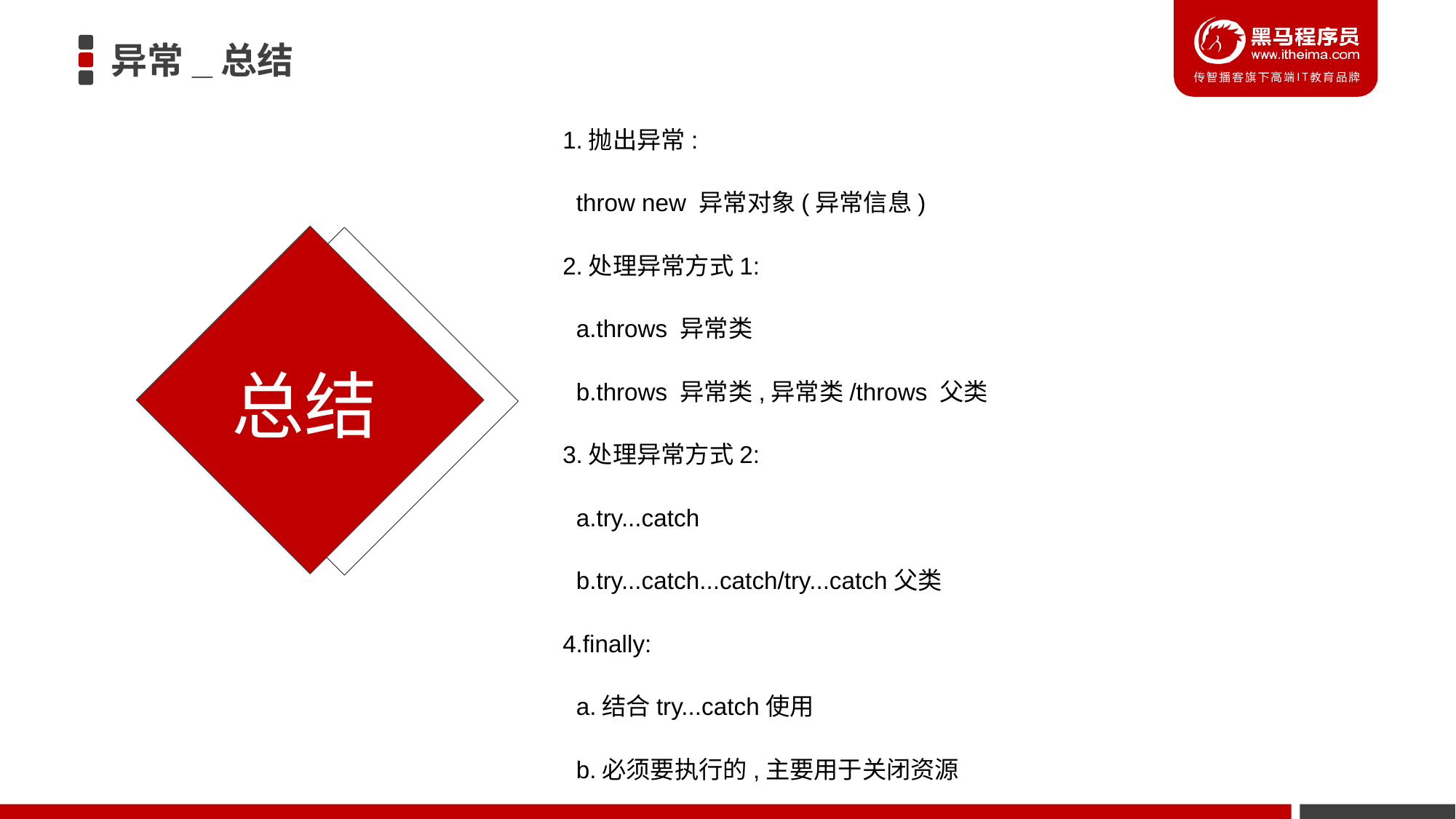

# 异常_总结
1.抛出异常:
  throw new 异常对象(异常信息)
2.处理异常方式1:
  a.throws 异常类
  b.throws 异常类,异常类/throws 父类
3.处理异常方式2:
  a.try...catch
  b.try...catch...catch/try...catch父类
4.finally:
  a.结合try...catch使用
  b.必须要执行的,主要用于关闭资源